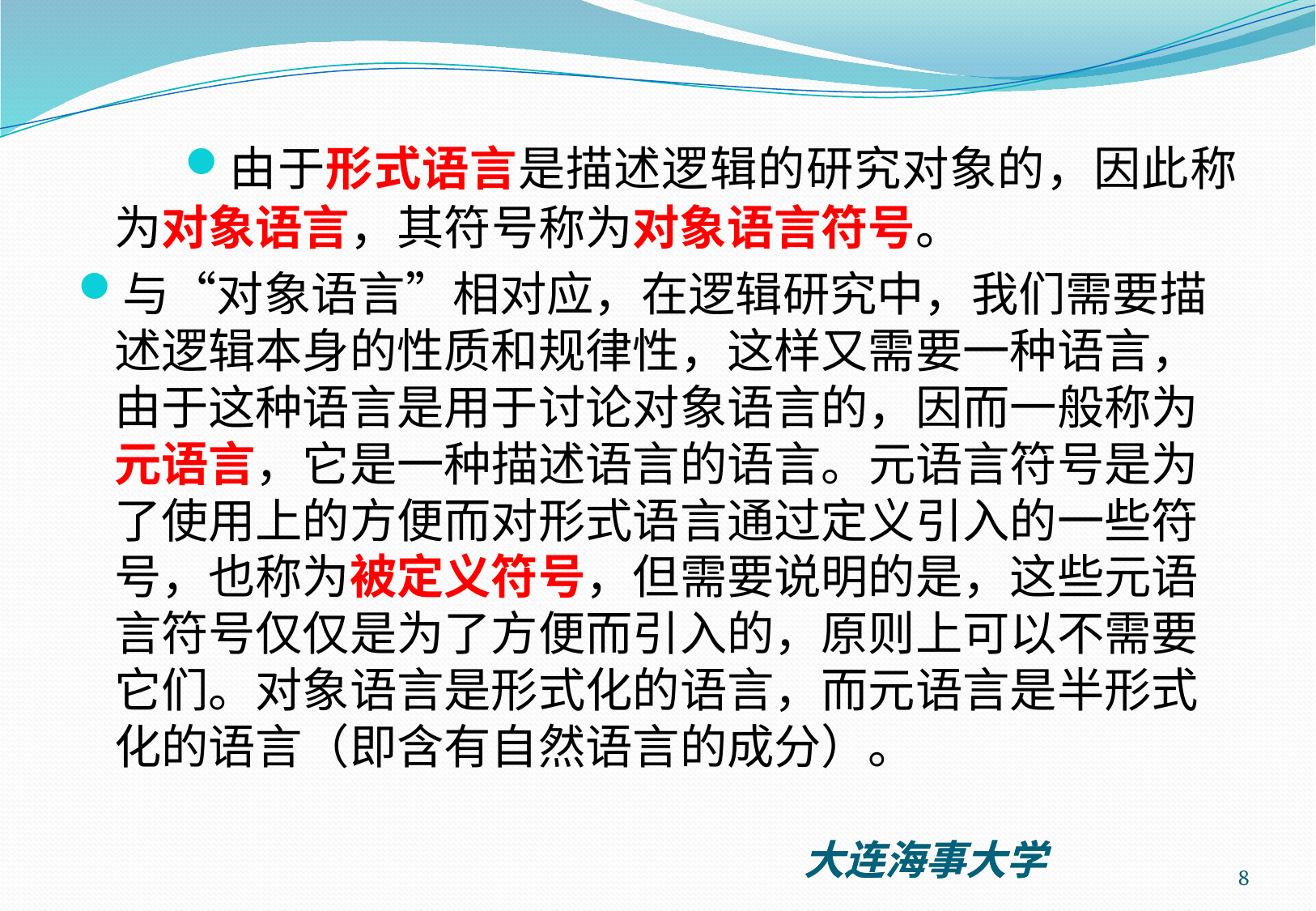

由于形式语言是描述逻辑的研究对象的，因此称为对象语言，其符号称为对象语言符号。
与“对象语言”相对应，在逻辑研究中，我们需要描述逻辑本身的性质和规律性，这样又需要一种语言，由于这种语言是用于讨论对象语言的，因而一般称为元语言，它是一种描述语言的语言。元语言符号是为了使用上的方便而对形式语言通过定义引入的一些符号，也称为被定义符号，但需要说明的是，这些元语言符号仅仅是为了方便而引入的，原则上可以不需要它们。对象语言是形式化的语言，而元语言是半形式化的语言（即含有自然语言的成分）。
8